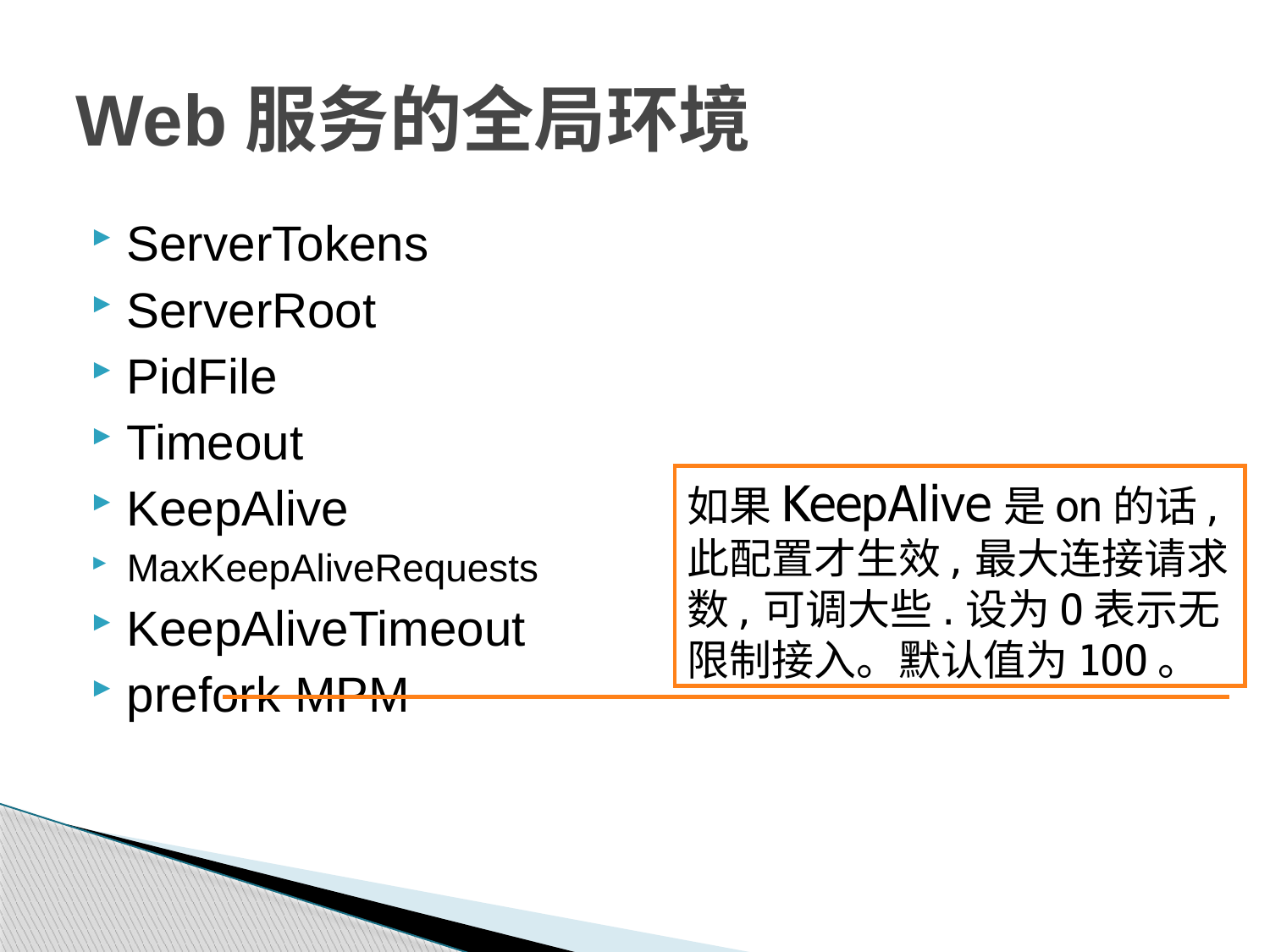

# Web服务的全局环境
ServerTokens
ServerRoot
PidFile
Timeout
KeepAlive
MaxKeepAliveRequests
KeepAliveTimeout
prefork MPM
如果KeepAlive是on的话,此配置才生效,最大连接请求数,可调大些.设为0表示无限制接入。默认值为100。